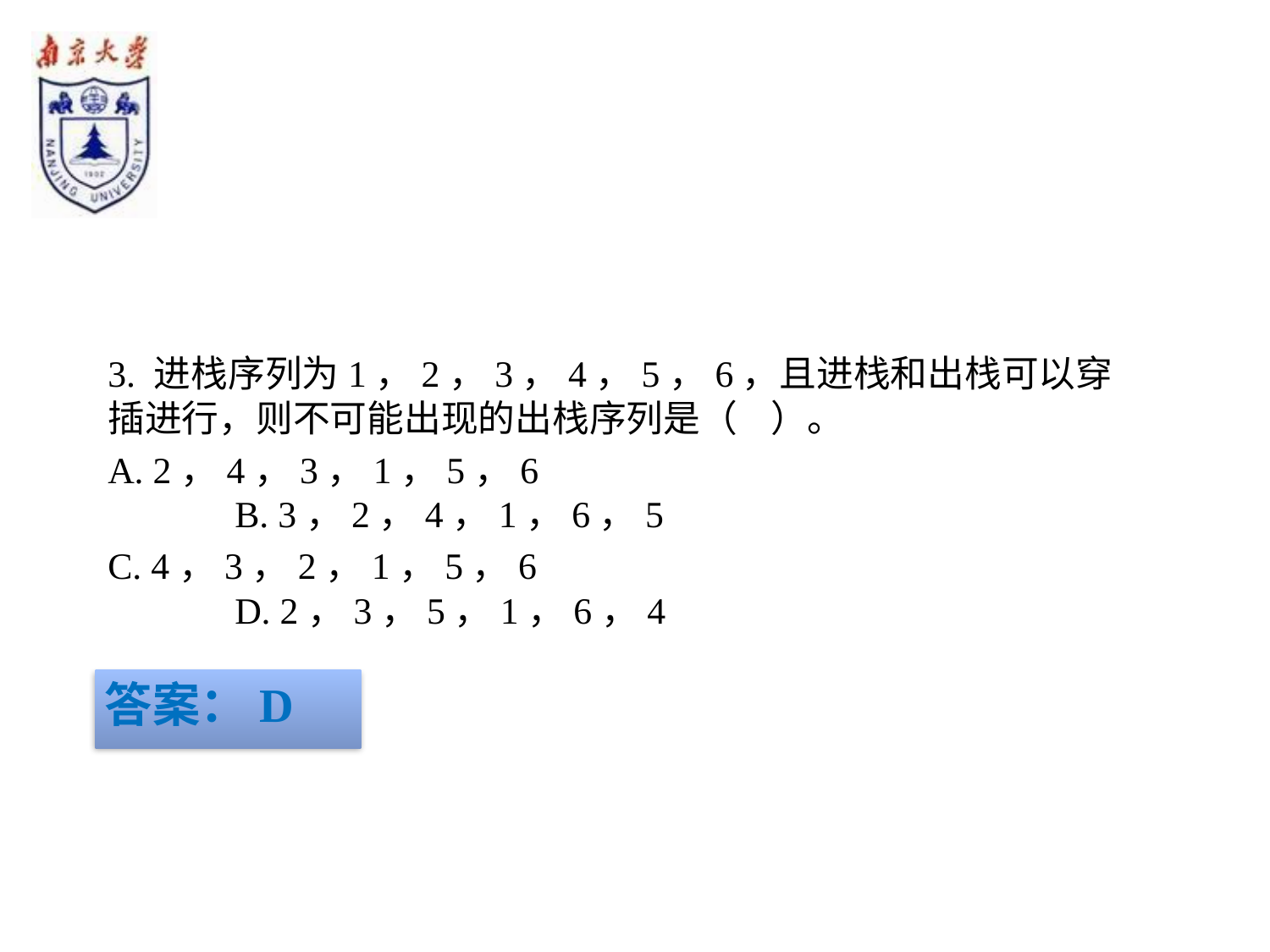

#
3. 进栈序列为1，2，3，4，5，6，且进栈和出栈可以穿插进行，则不可能出现的出栈序列是（    ）。
A. 2，4，3，1，5，6　					B. 3，2，4，1，6，5
C. 4，3，2，1，5，6 　					D. 2，3，5，1，6，4

答案：D